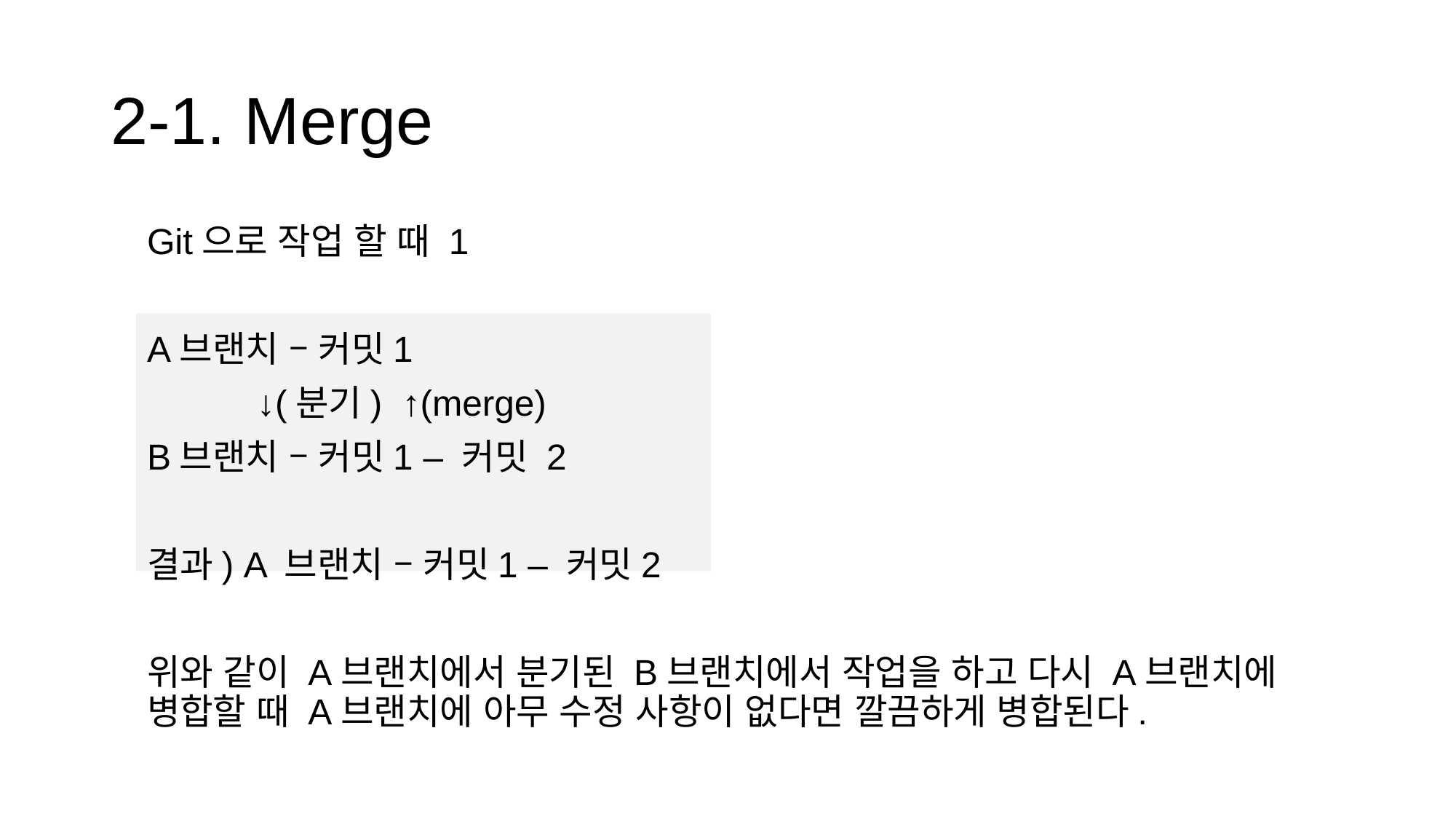

# 2-1. Merge
Git으로 작업 할 때 1

A브랜치 – 커밋1
           ↓(분기)  ↑(merge)
B브랜치 – 커밋1 – 커밋 2

결과) A 브랜치 – 커밋1 – 커밋2

위와 같이 A브랜치에서 분기된 B브랜치에서 작업을 하고 다시 A브랜치에 병합할 때 A브랜치에 아무 수정 사항이 없다면 깔끔하게 병합된다.